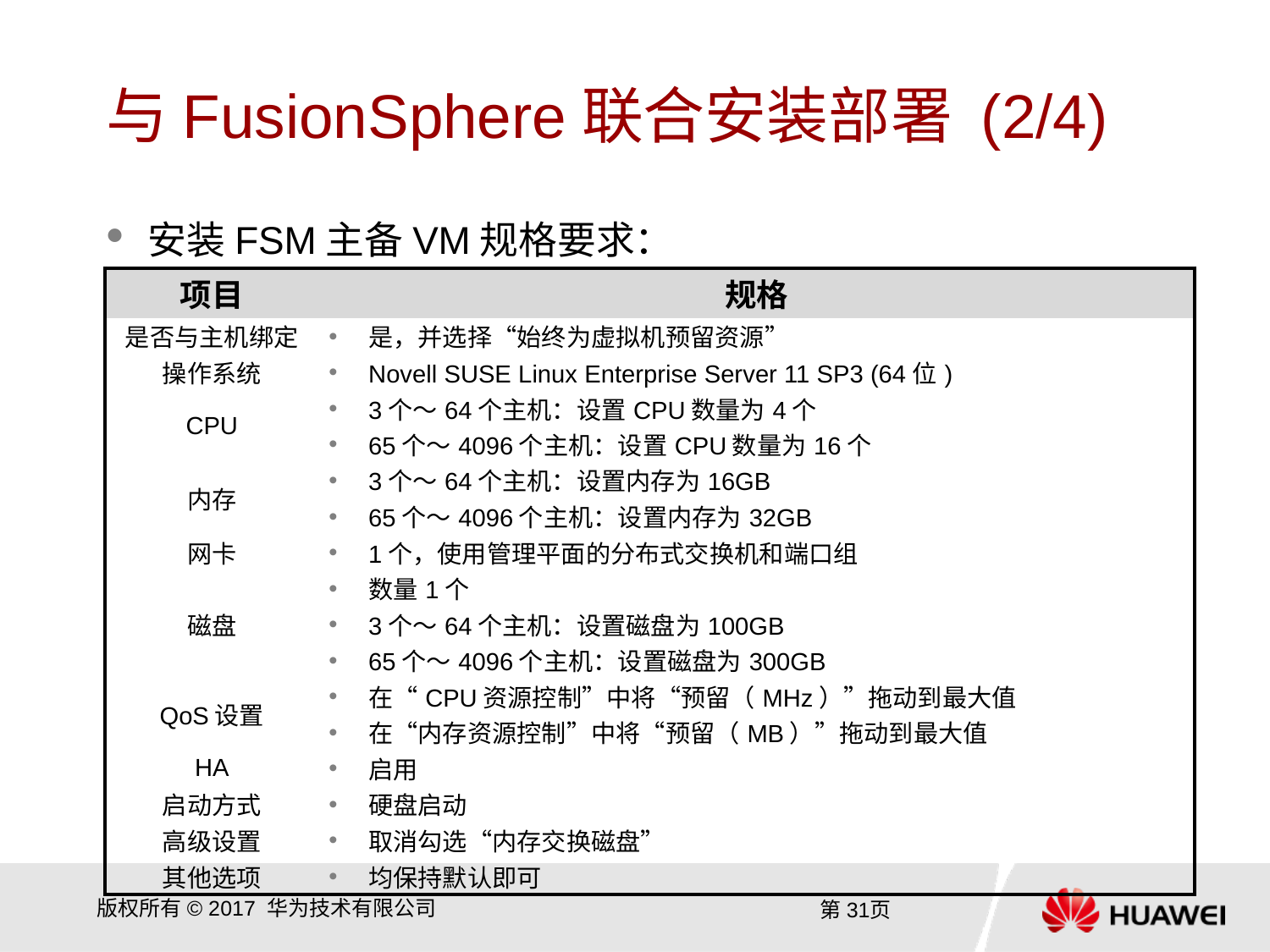

# 与FusionSphere联合安装部署 (2/4)
安装FSM主备VM规格要求：
| 项目 | 规格 |
| --- | --- |
| 是否与主机绑定 | 是，并选择“始终为虚拟机预留资源” |
| 操作系统 | Novell SUSE Linux Enterprise Server 11 SP3 (64位) |
| CPU | 3个～64个主机：设置CPU数量为4个 65个～4096个主机：设置CPU数量为16个 |
| 内存 | 3个～64个主机：设置内存为16GB 65个～4096个主机：设置内存为32GB |
| 网卡 | 1个，使用管理平面的分布式交换机和端口组 |
| 磁盘 | 数量1个 3个～64个主机：设置磁盘为100GB 65个～4096个主机：设置磁盘为300GB |
| QoS设置 | 在“CPU资源控制”中将“预留（MHz）”拖动到最大值 在“内存资源控制”中将“预留（MB）”拖动到最大值 |
| HA | 启用 |
| 启动方式 | 硬盘启动 |
| 高级设置 | 取消勾选“内存交换磁盘” |
| 其他选项 | 均保持默认即可 |